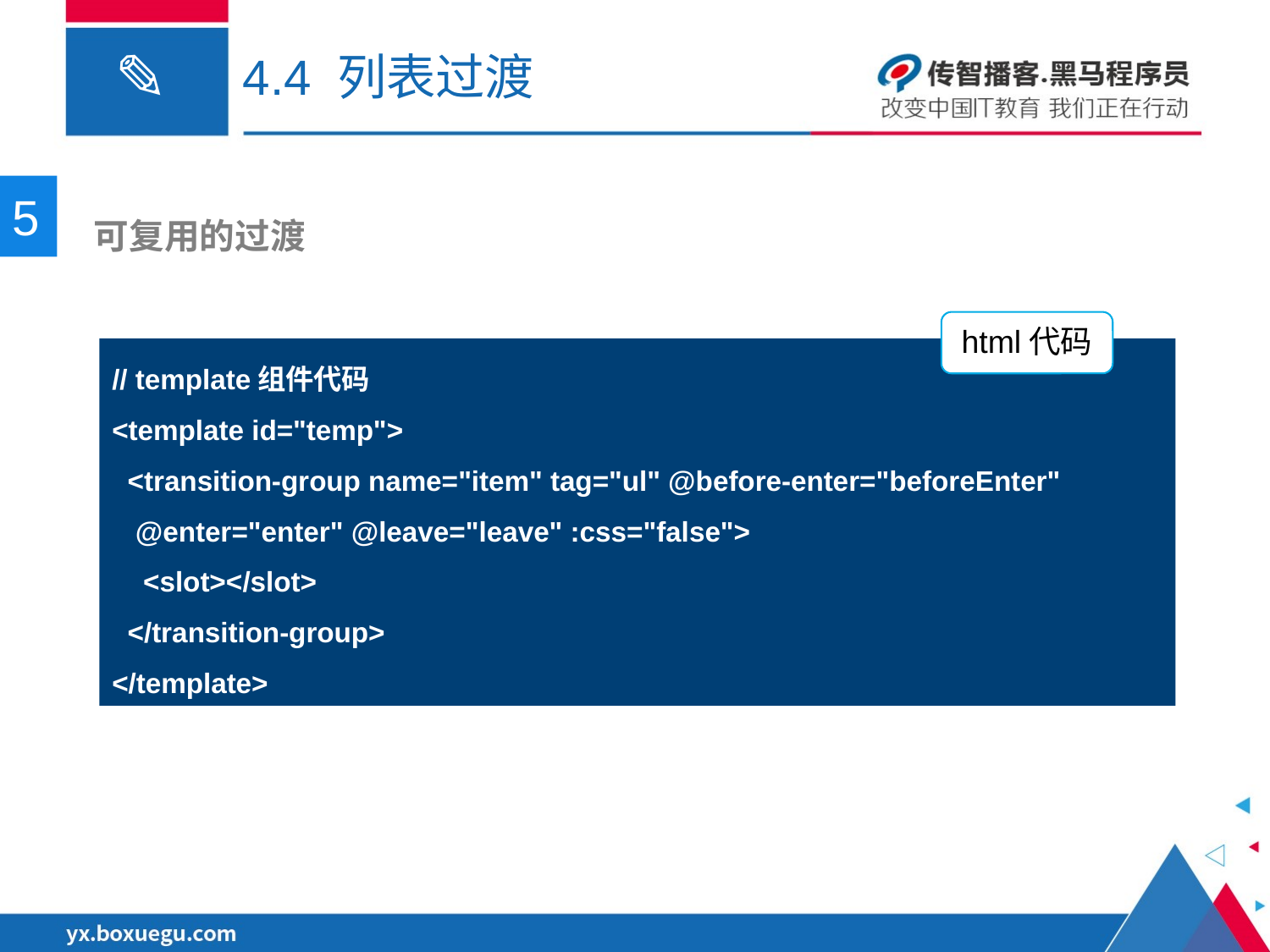

# 4.4 列表过渡

5
  可复用的过渡
html代码
// template组件代码
<template id="temp">
  <transition-group name="item" tag="ul" @before-enter="beforeEnter"
   @enter="enter" @leave="leave" :css="false">
    <slot></slot>
  </transition-group>
</template>